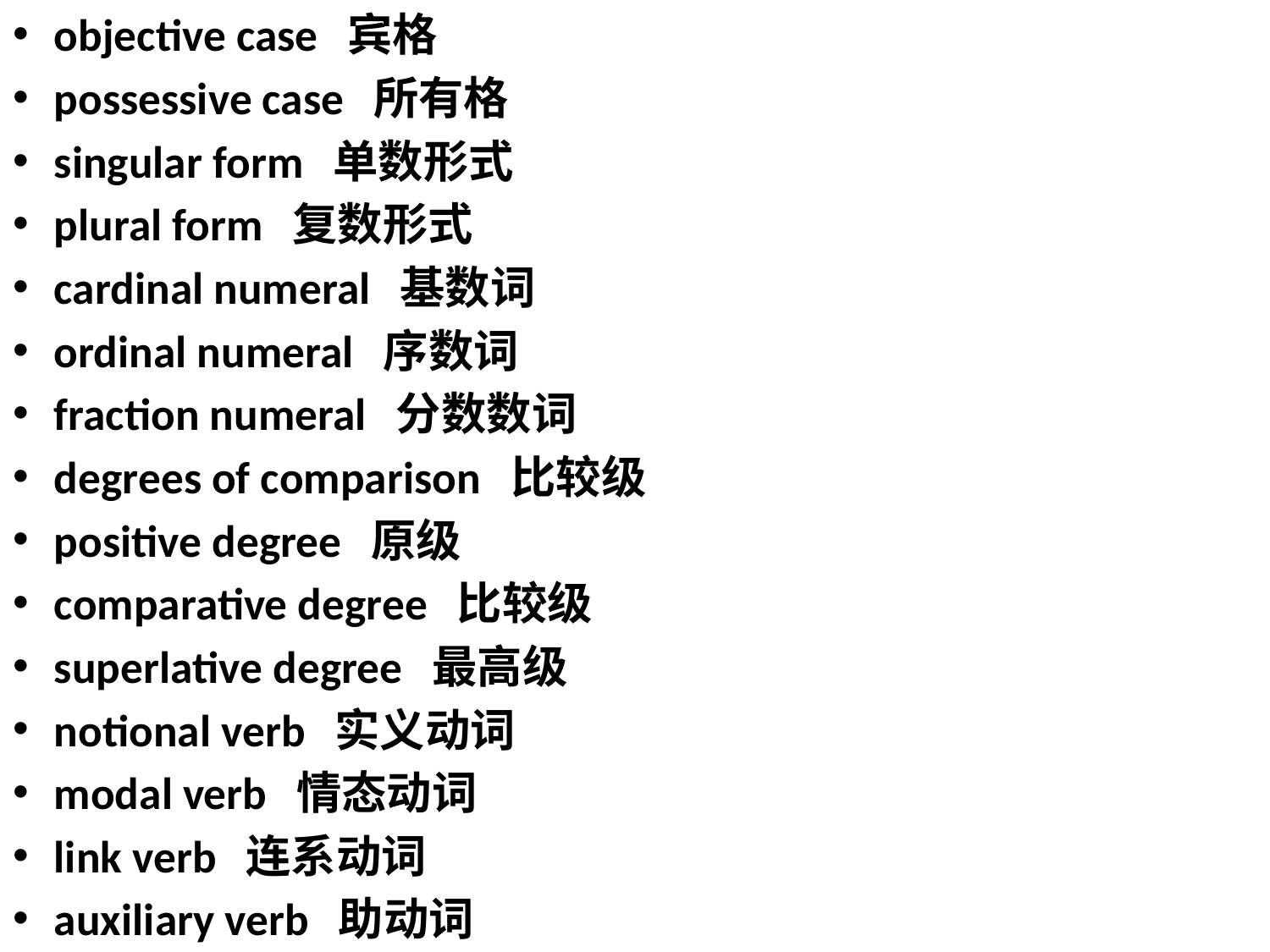

objective case  宾格
possessive case  所有格
singular form  单数形式
plural form  复数形式
cardinal numeral  基数词
ordinal numeral  序数词
fraction numeral  分数数词
degrees of comparison  比较级
positive degree  原级
comparative degree  比较级
superlative degree  最高级
notional verb  实义动词
modal verb  情态动词
link verb  连系动词
auxiliary verb  助动词